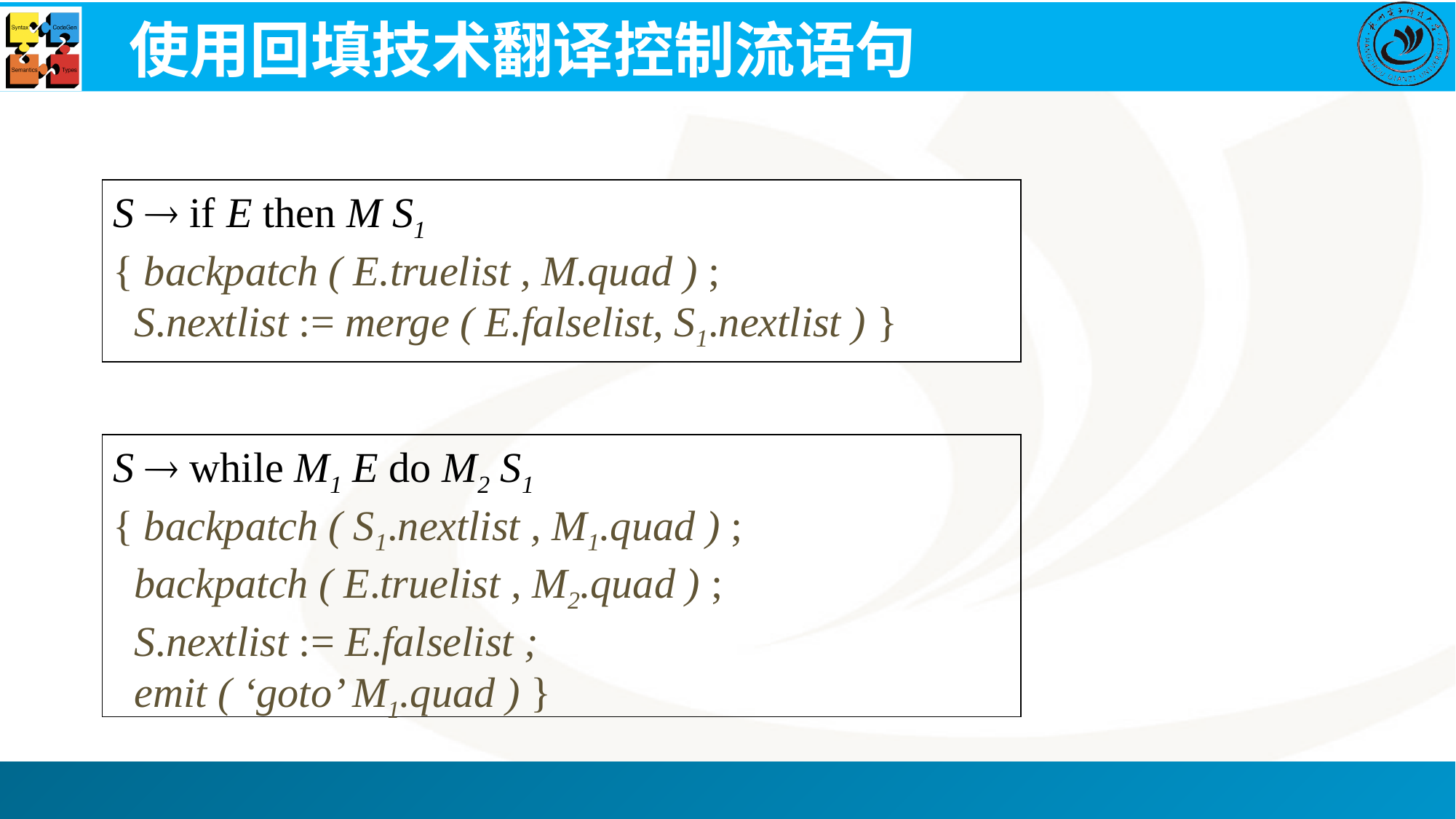

# 使用回填技术翻译控制流语句
S → if E then M S1
{ backpatch ( E.truelist , M.quad ) ;
  S.nextlist := merge ( E.falselist, S1.nextlist ) }
S → while M1 E do M2 S1
{ backpatch ( S1.nextlist , M1.quad ) ;
  backpatch ( E.truelist , M2.quad ) ;
  S.nextlist := E.falselist ;
  emit ( ‘goto’ M1.quad ) }
98